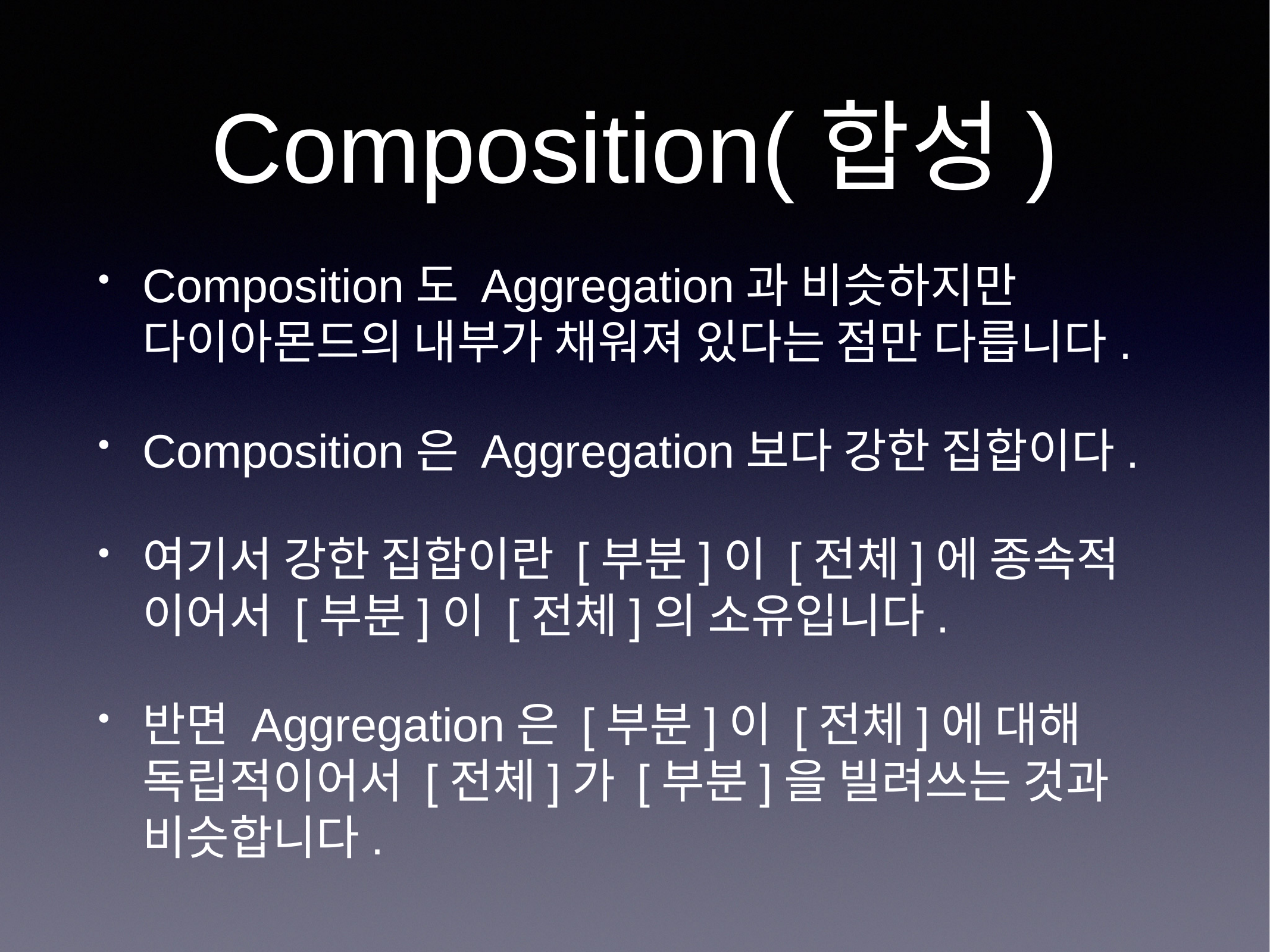

# Composition(합성)
Composition도 Aggregation과 비슷하지만 다이아몬드의 내부가 채워져 있다는 점만 다릅니다.
Composition은 Aggregation보다 강한 집합이다.
여기서 강한 집합이란 [부분]이 [전체]에 종속적 이어서 [부분]이 [전체]의 소유입니다.
반면 Aggregation은 [부분]이 [전체]에 대해 독립적이어서 [전체]가 [부분]을 빌려쓰는 것과 비슷합니다.